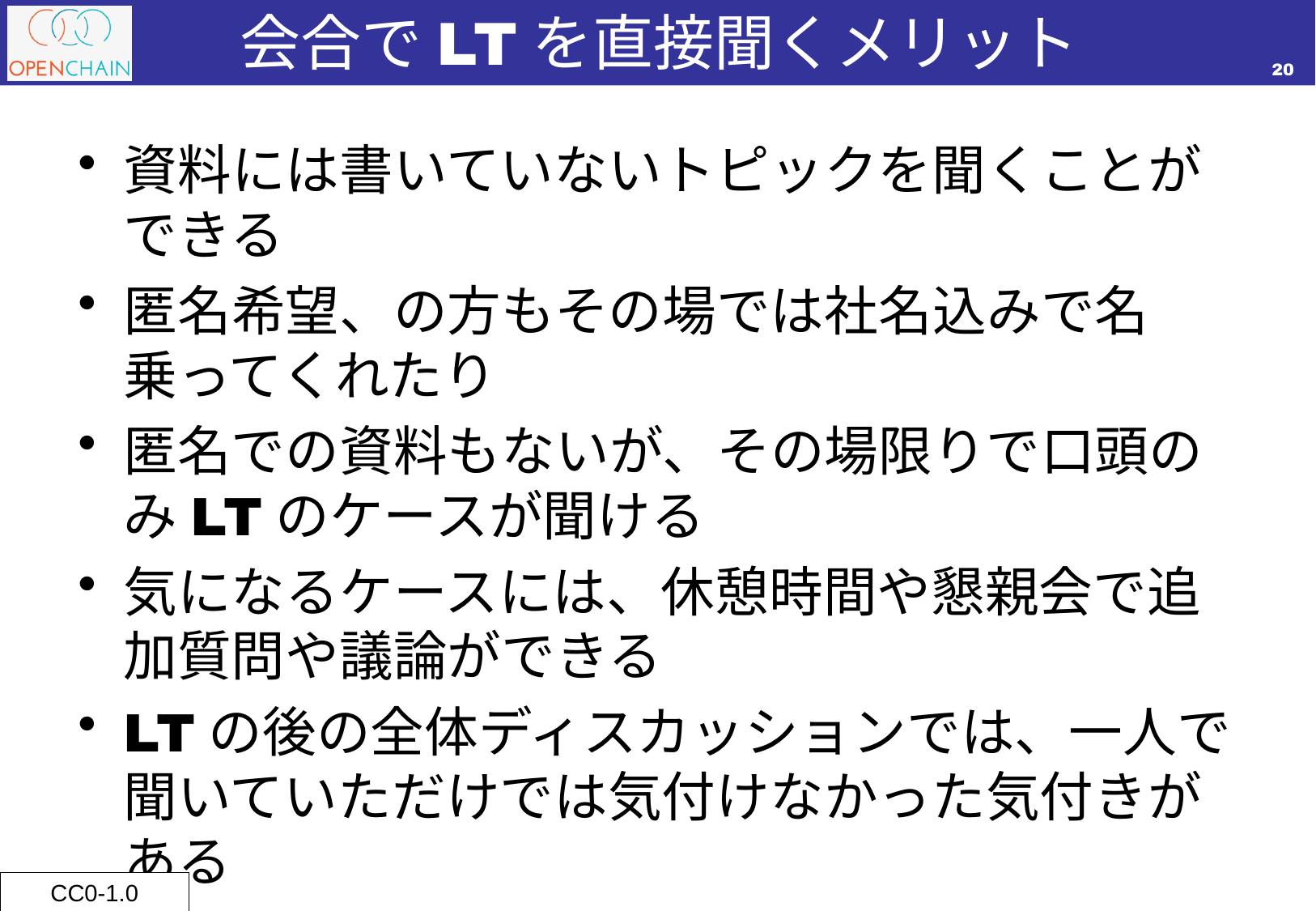

# 会合でLTを直接聞くメリット
20
資料には書いていないトピックを聞くことができる
匿名希望、の方もその場では社名込みで名乗ってくれたり
匿名での資料もないが、その場限りで口頭のみLTのケースが聞ける
気になるケースには、休憩時間や懇親会で追加質問や議論ができる
LTの後の全体ディスカッションでは、一人で聞いていただけでは気付けなかった気付きがある
CC0-1.0